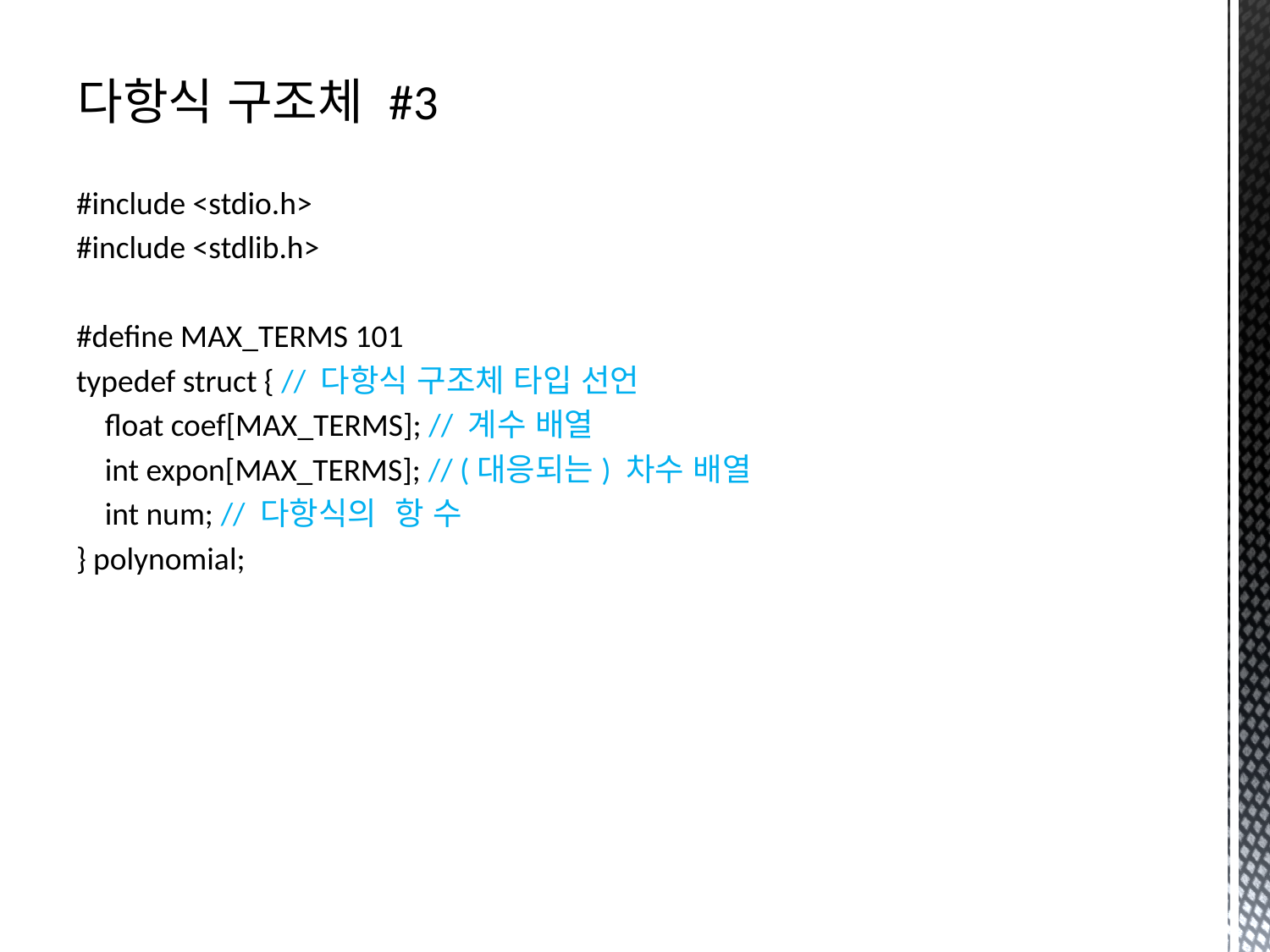

# 다항식 구조체 #3
#include <stdio.h>
#include <stdlib.h>

#define MAX_TERMS 101
typedef struct { // 다항식 구조체 타입 선언
    float coef[MAX_TERMS]; // 계수 배열
    int expon[MAX_TERMS]; // (대응되는) 차수 배열
    int num; // 다항식의  항 수
} polynomial;